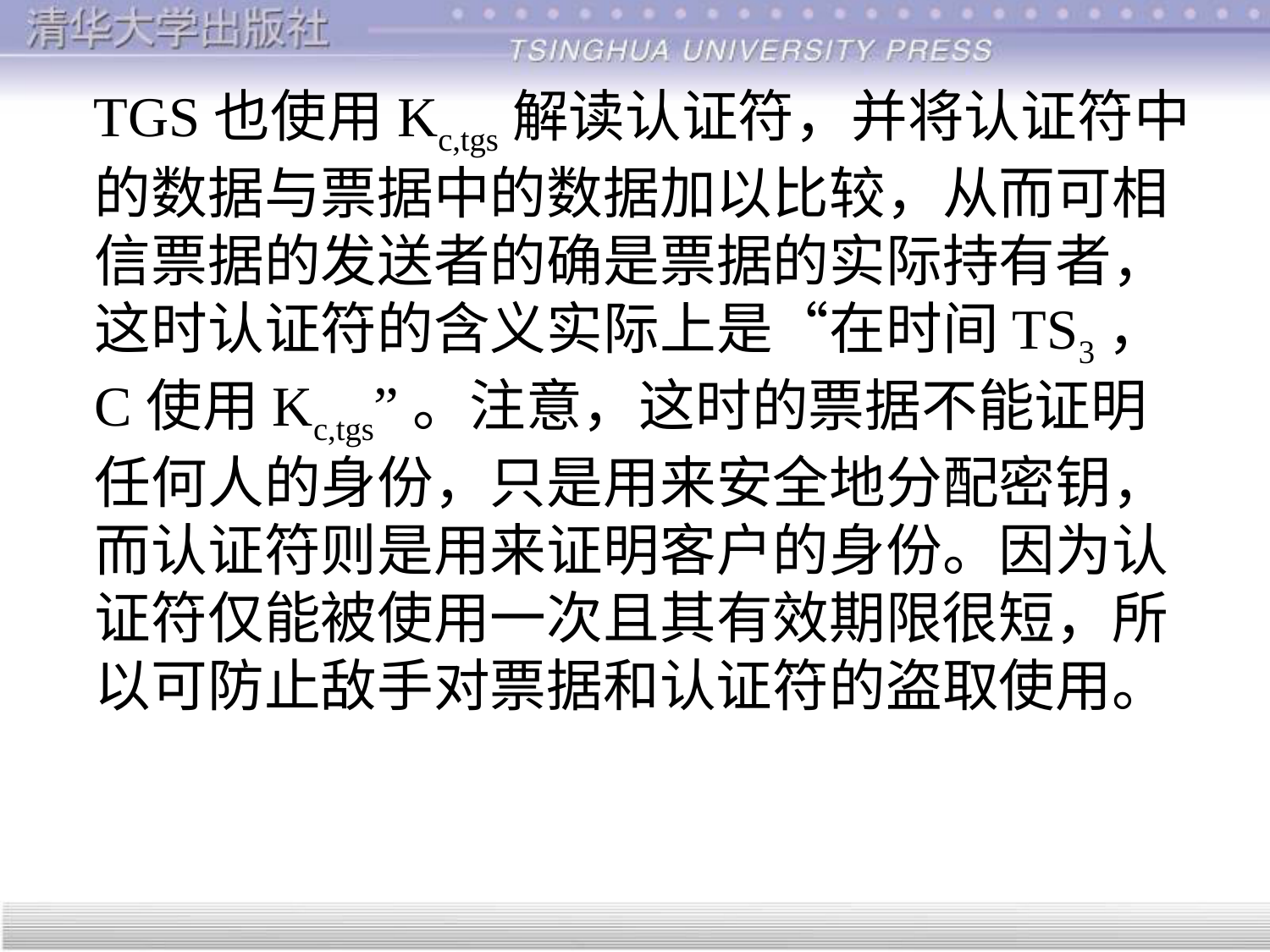

TGS也使用Kc,tgs解读认证符，并将认证符中的数据与票据中的数据加以比较，从而可相信票据的发送者的确是票据的实际持有者，这时认证符的含义实际上是“在时间TS3，C使用Kc,tgs”。注意，这时的票据不能证明任何人的身份，只是用来安全地分配密钥，而认证符则是用来证明客户的身份。因为认证符仅能被使用一次且其有效期限很短，所以可防止敌手对票据和认证符的盗取使用。